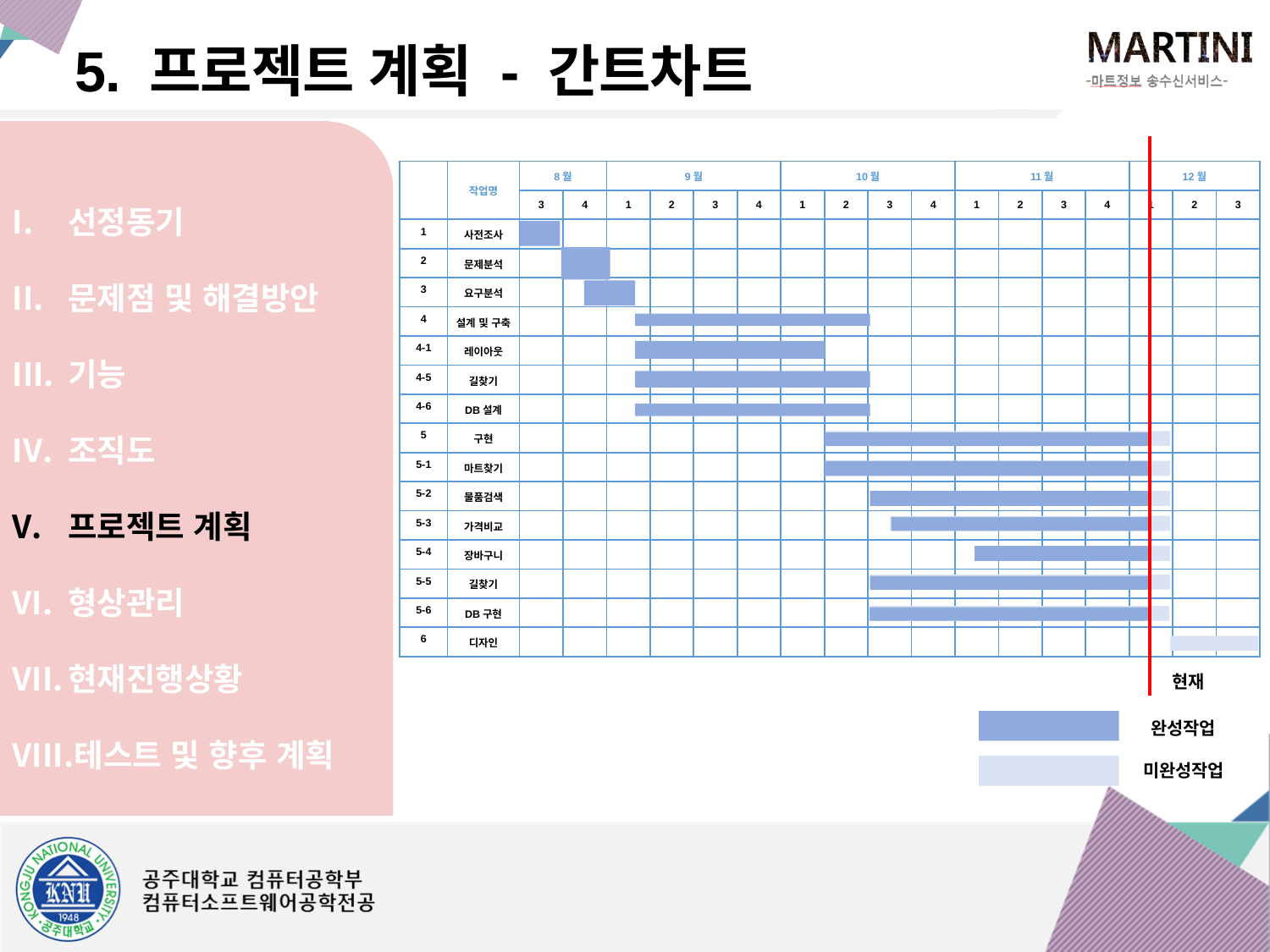

5. 프로젝트 계획 - 간트차트
선정동기
문제점 및 해결방안
기능
조직도
프로젝트 계획
형상관리
현재진행상황
테스트 및 향후 계획
|  | 작업명 | 8월 |  | 9월 |  |  |  | 10월 |  |  |  | 11월 |  |  |  | 12월 |  |  |
| --- | --- | --- | --- | --- | --- | --- | --- | --- | --- | --- | --- | --- | --- | --- | --- | --- | --- | --- |
|  |  | 3 | 4 | 1 | 2 | 3 | 4 | 1 | 2 | 3 | 4 | 1 | 2 | 3 | 4 | 1 | 2 | 3 |
| 1 | 사전조사 |  |  |  |  |  |  |  |  |  |  |  |  |  |  |  |  |  |
| 2 | 문제분석 |  |  |  |  |  |  |  |  |  |  |  |  |  |  |  |  |  |
| 3 | 요구분석 |  |  |  |  |  |  |  |  |  |  |  |  |  |  |  |  |  |
| 4 | 설계 및 구축 |  |  |  |  |  |  |  |  |  |  |  |  |  |  |  |  |  |
| 4-1 | 레이아웃 |  |  |  |  |  |  |  |  |  |  |  |  |  |  |  |  |  |
| 4-5 | 길찾기 |  |  |  |  |  |  |  |  |  |  |  |  |  |  |  |  |  |
| 4-6 | DB설계 |  |  |  |  |  |  |  |  |  |  |  |  |  |  |  |  |  |
| 5 | 구현 |  |  |  |  |  |  |  |  |  |  |  |  |  |  |  |  |  |
| 5-1 | 마트찾기 |  |  |  |  |  |  |  |  |  |  |  |  |  |  |  |  |  |
| 5-2 | 물품검색 |  |  |  |  |  |  |  |  |  |  |  |  |  |  |  |  |  |
| 5-3 | 가격비교 |  |  |  |  |  |  |  |  |  |  |  |  |  |  |  |  |  |
| 5-4 | 장바구니 |  |  |  |  |  |  |  |  |  |  |  |  |  |  |  |  |  |
| 5-5 | 길찾기 |  |  |  |  |  |  |  |  |  |  |  |  |  |  |  |  |  |
| 5-6 | DB구현 |  |  |  |  |  |  |  |  |  |  |  |  |  |  |  |  |  |
| 6 | 디자인 |  |  |  |  |  |  |  |  |  |  |  |  |  |  |  |  |  |

현재

완성작업
미완성작업